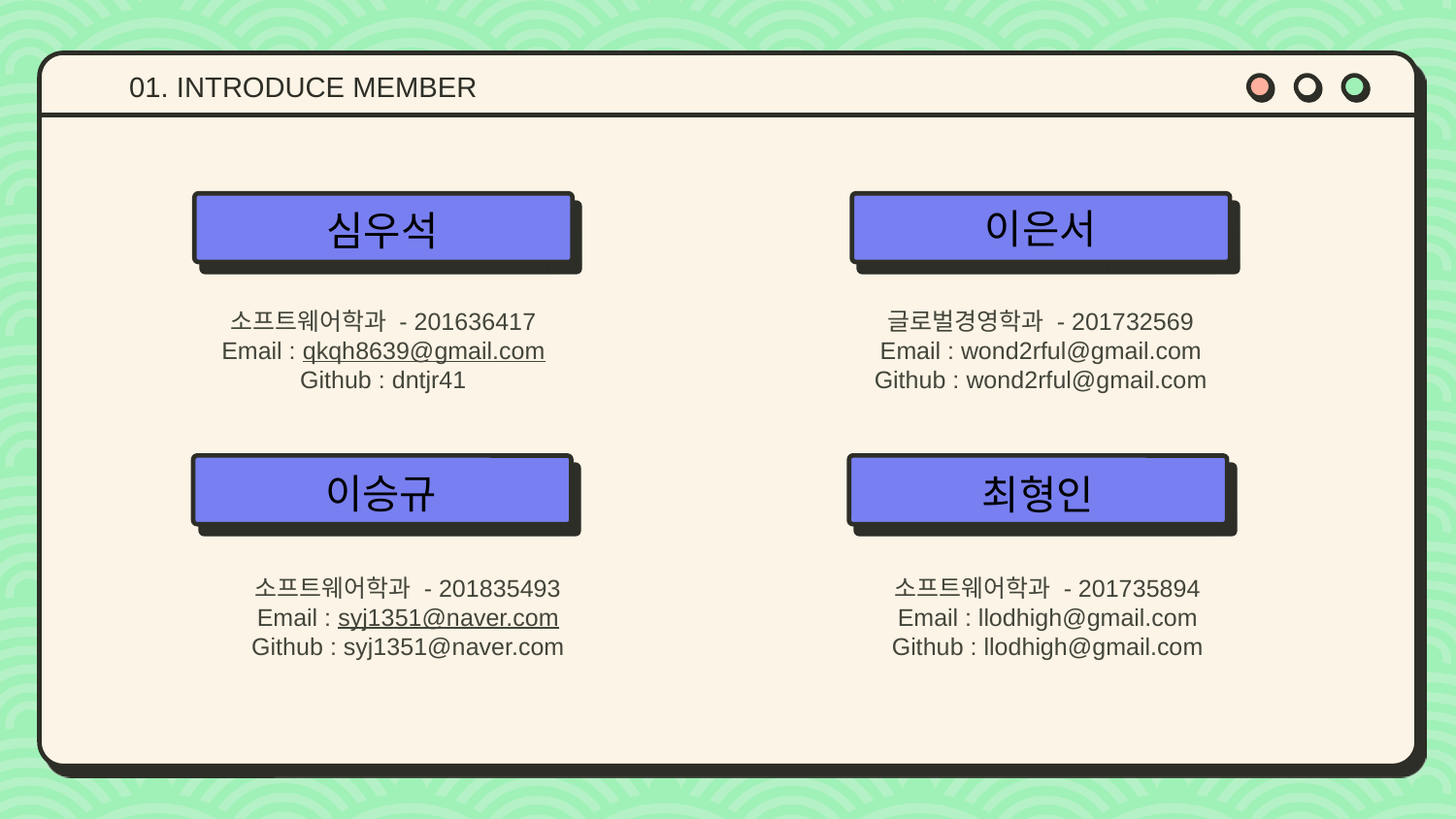

01. INTRODUCE MEMBER

심우석
소프트웨어학과 - 201636417
Email : qkqh8639@gmail.com
Github : dntjr41

글로벌경영학과 - 201732569
Email : wond2rful@gmail.com
Github : wond2rful@gmail.com
이은서

소프트웨어학과 - 201835493
Email : syj1351@naver.com
Github : syj1351@naver.com
이승규

소프트웨어학과 - 201735894
Email : llodhigh@gmail.com
Github : llodhigh@gmail.com
최형인